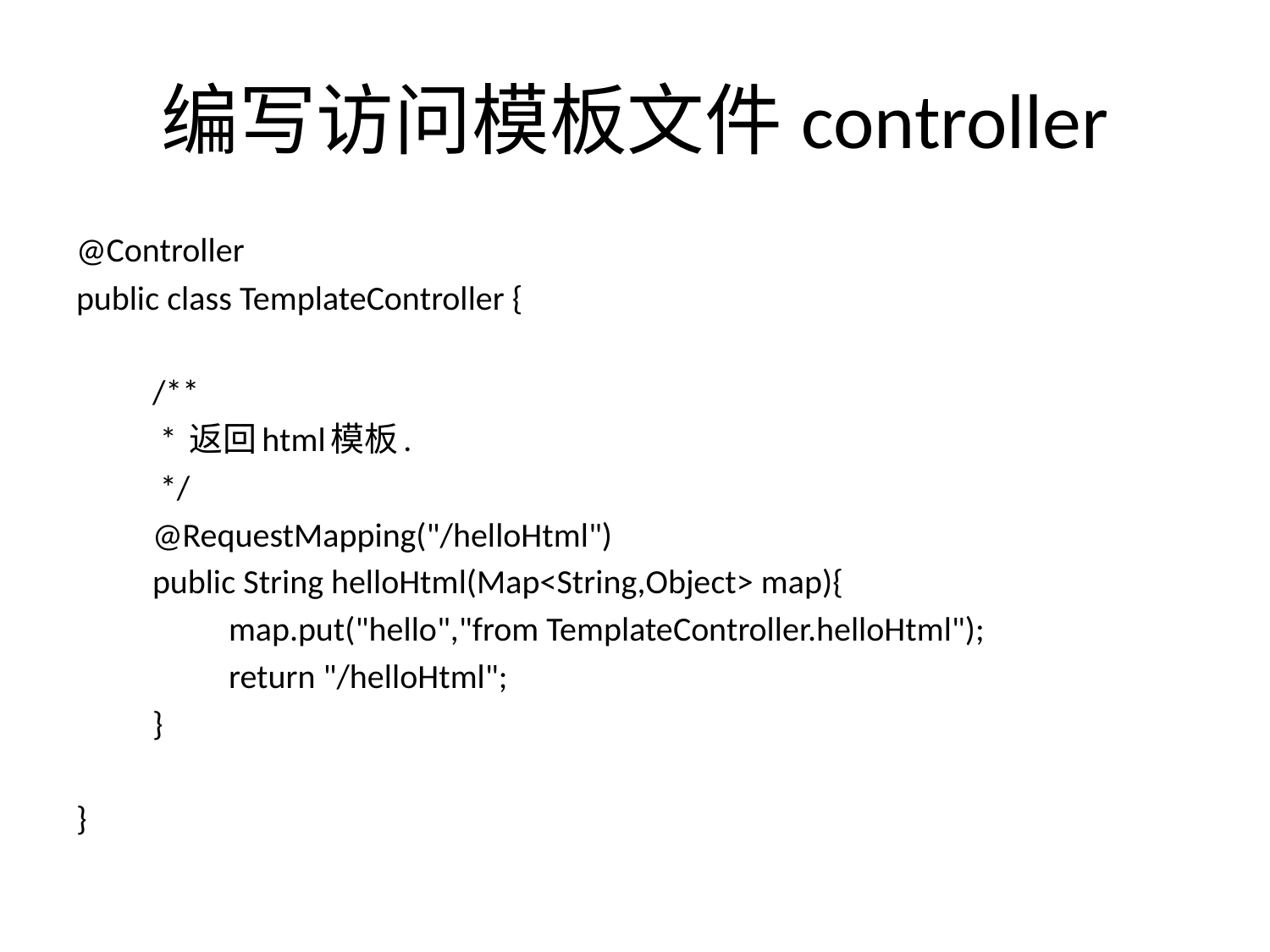

# 编写访问模板文件controller
@Controller
public class TemplateController {

	/**
	 * 返回html模板.
	 */
	@RequestMapping("/helloHtml")
	public String helloHtml(Map<String,Object> map){
		map.put("hello","from TemplateController.helloHtml");
		return "/helloHtml";
	}

}